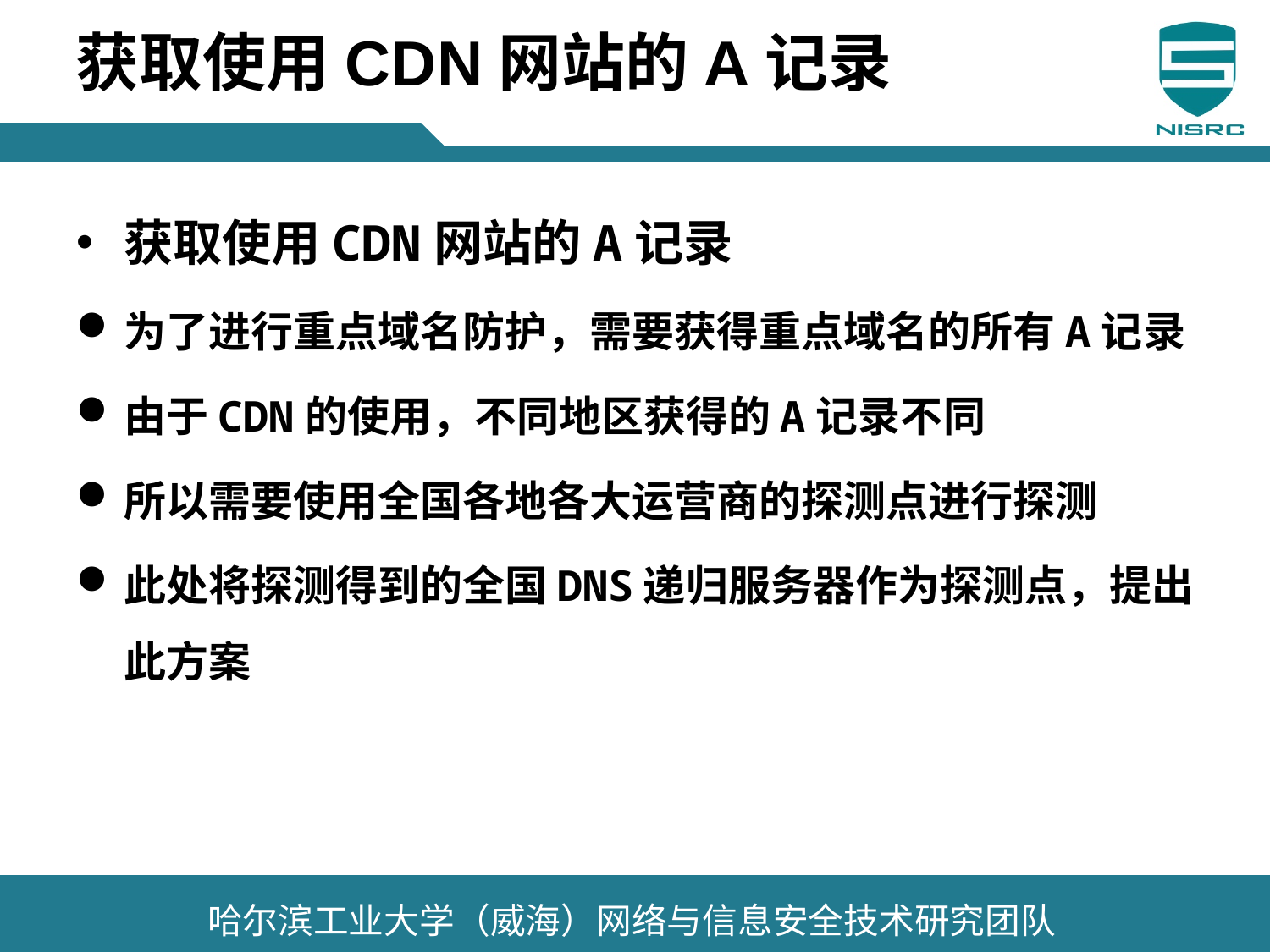

# 获取使用CDN网站的A记录
获取使用CDN网站的A记录
为了进行重点域名防护，需要获得重点域名的所有A记录
由于CDN的使用，不同地区获得的A记录不同
所以需要使用全国各地各大运营商的探测点进行探测
此处将探测得到的全国DNS递归服务器作为探测点，提出此方案